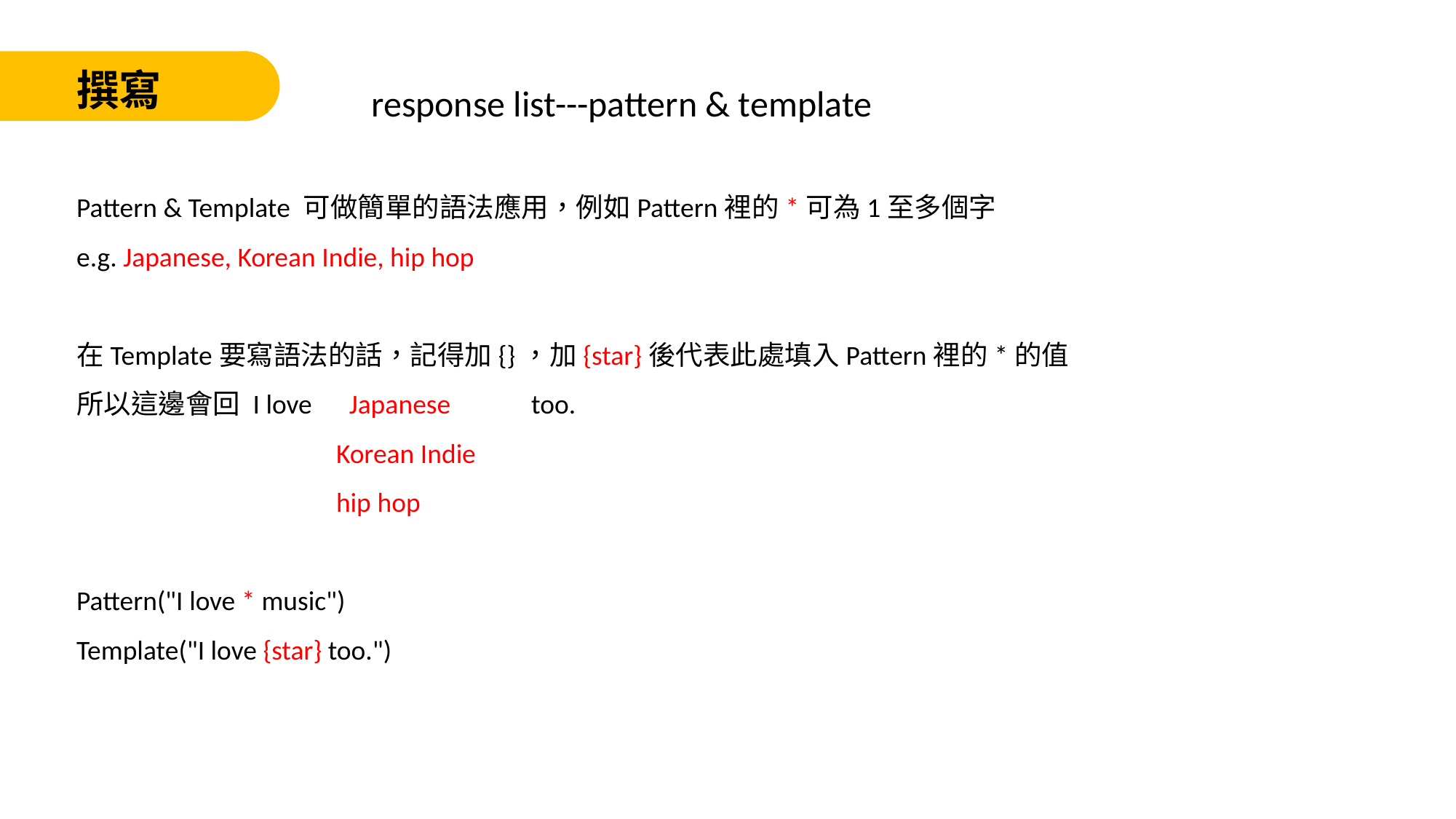

response list---pattern & template
撰寫
Pattern & Template 可做簡單的語法應用，例如Pattern裡的*可為1至多個字
e.g. Japanese, Korean Indie, hip hop

在Template要寫語法的話，記得加{}，加{star}後代表此處填入Pattern裡的*的值
所以這邊會回 I love      Japanese             too.
                                          Korean Indie
                                          hip hop

Pattern("I love * music")
Template("I love {star} too.")